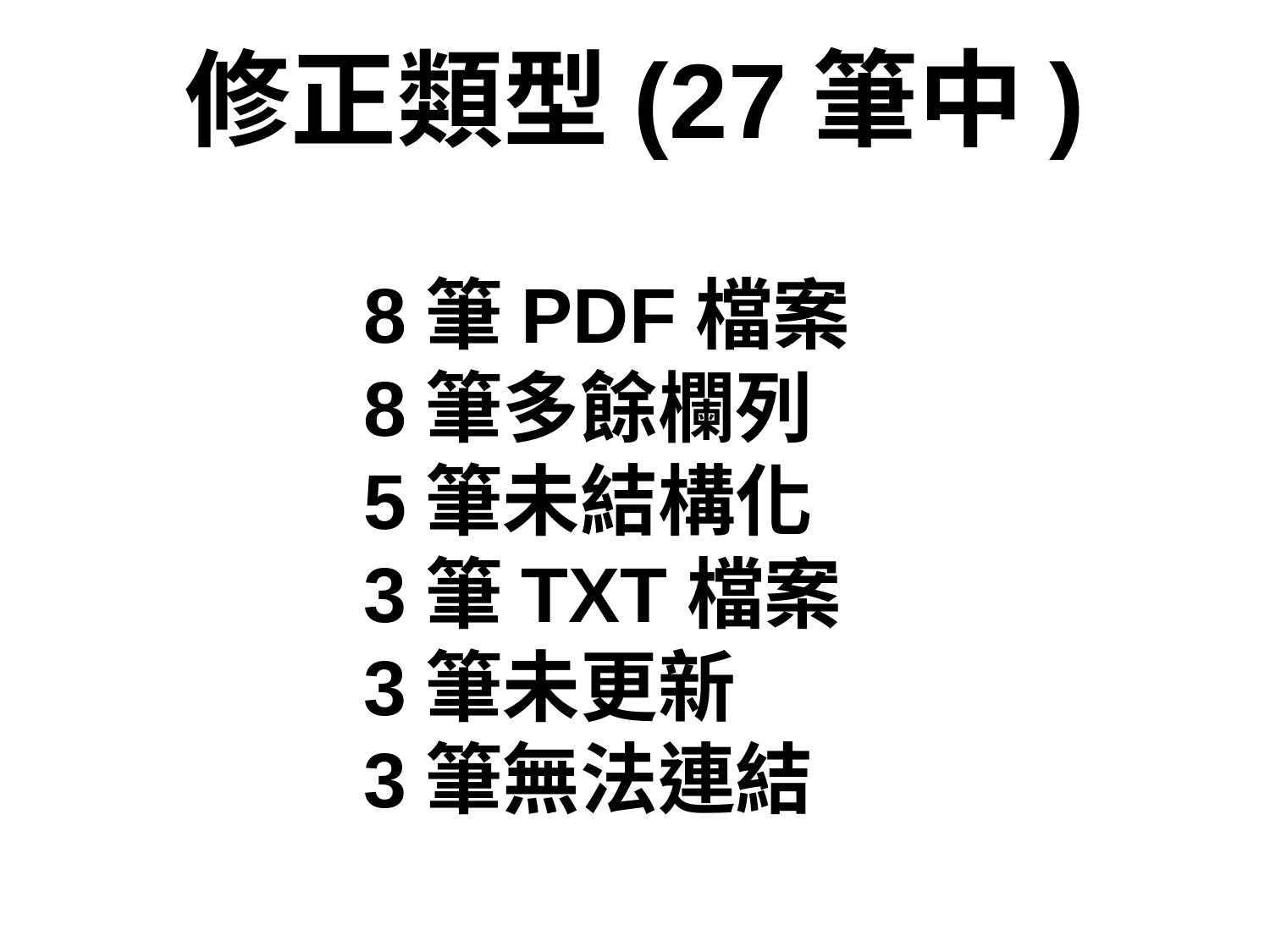

修正類型(27筆中)

8筆PDF檔案
8筆多餘欄列
5筆未結構化
3筆TXT檔案
3筆未更新
3筆無法連結